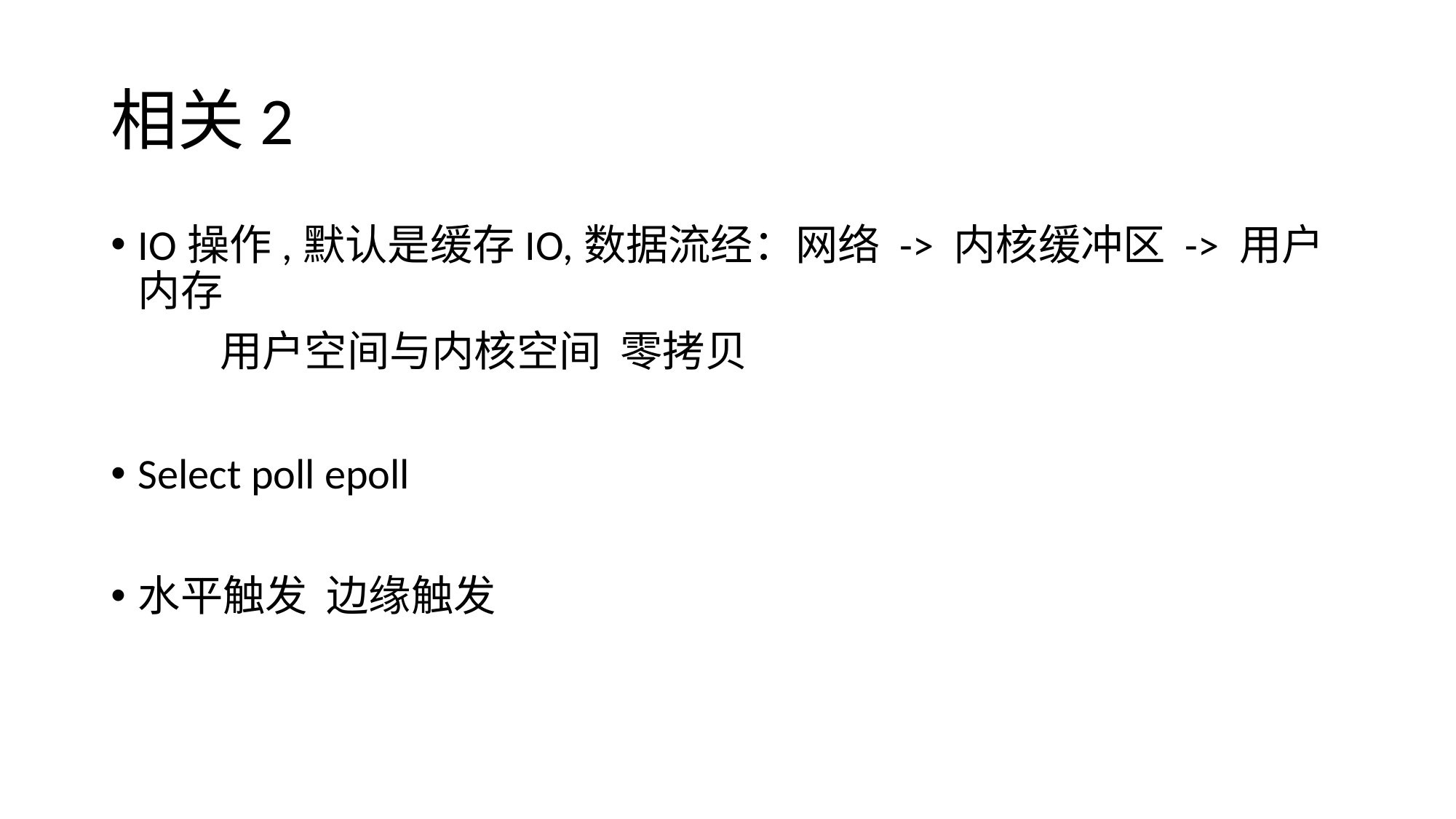

# 相关2
IO操作,默认是缓存IO,数据流经：网络 -> 内核缓冲区 -> 用户内存
	用户空间与内核空间  零拷贝

Select poll epoll

水平触发  边缘触发